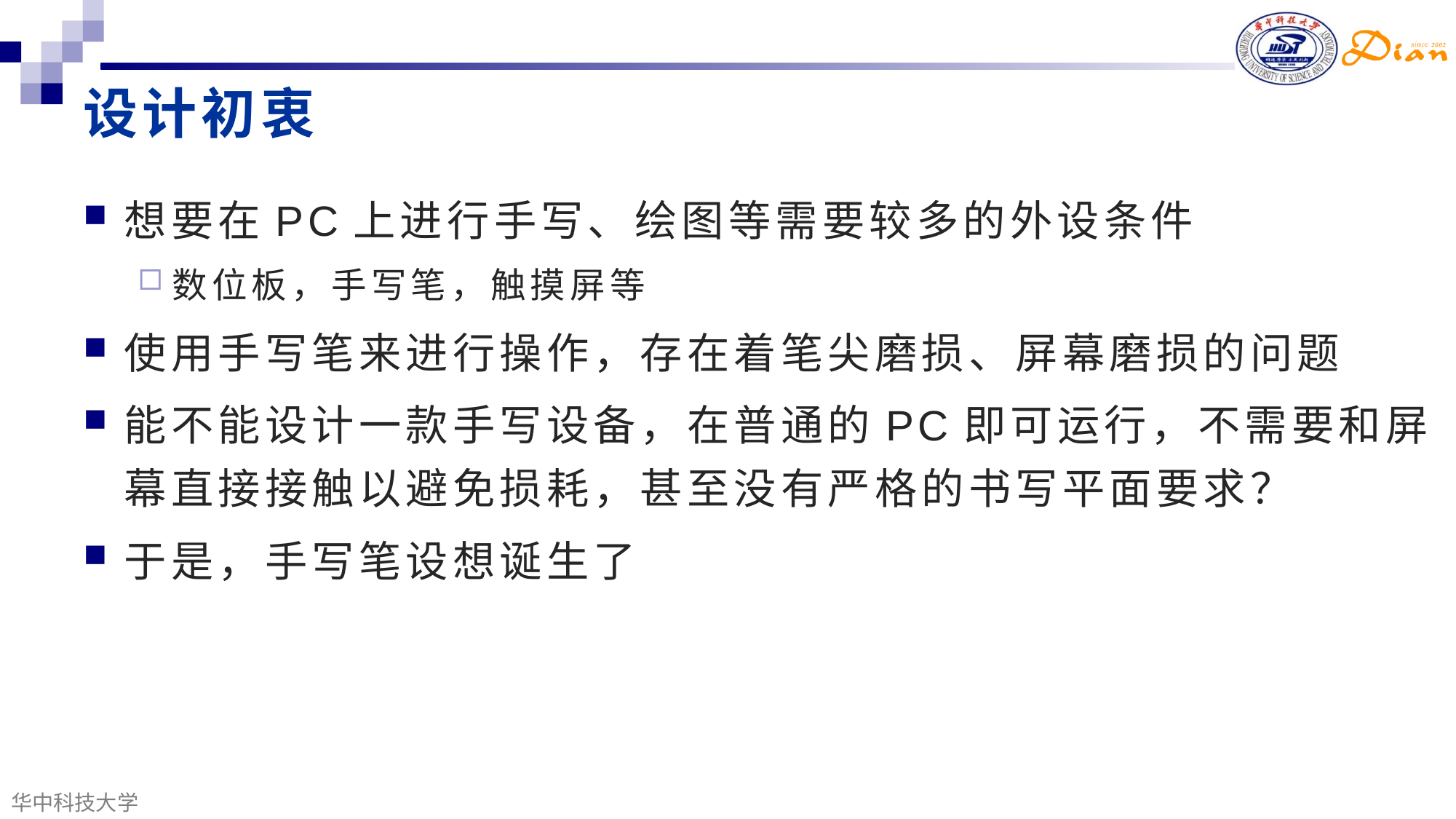

# 设计初衷
想要在PC上进行手写、绘图等需要较多的外设条件
数位板，手写笔，触摸屏等
使用手写笔来进行操作，存在着笔尖磨损、屏幕磨损的问题
能不能设计一款手写设备，在普通的PC即可运行，不需要和屏幕直接接触以避免损耗，甚至没有严格的书写平面要求？
于是，手写笔设想诞生了

2
华中科技大学